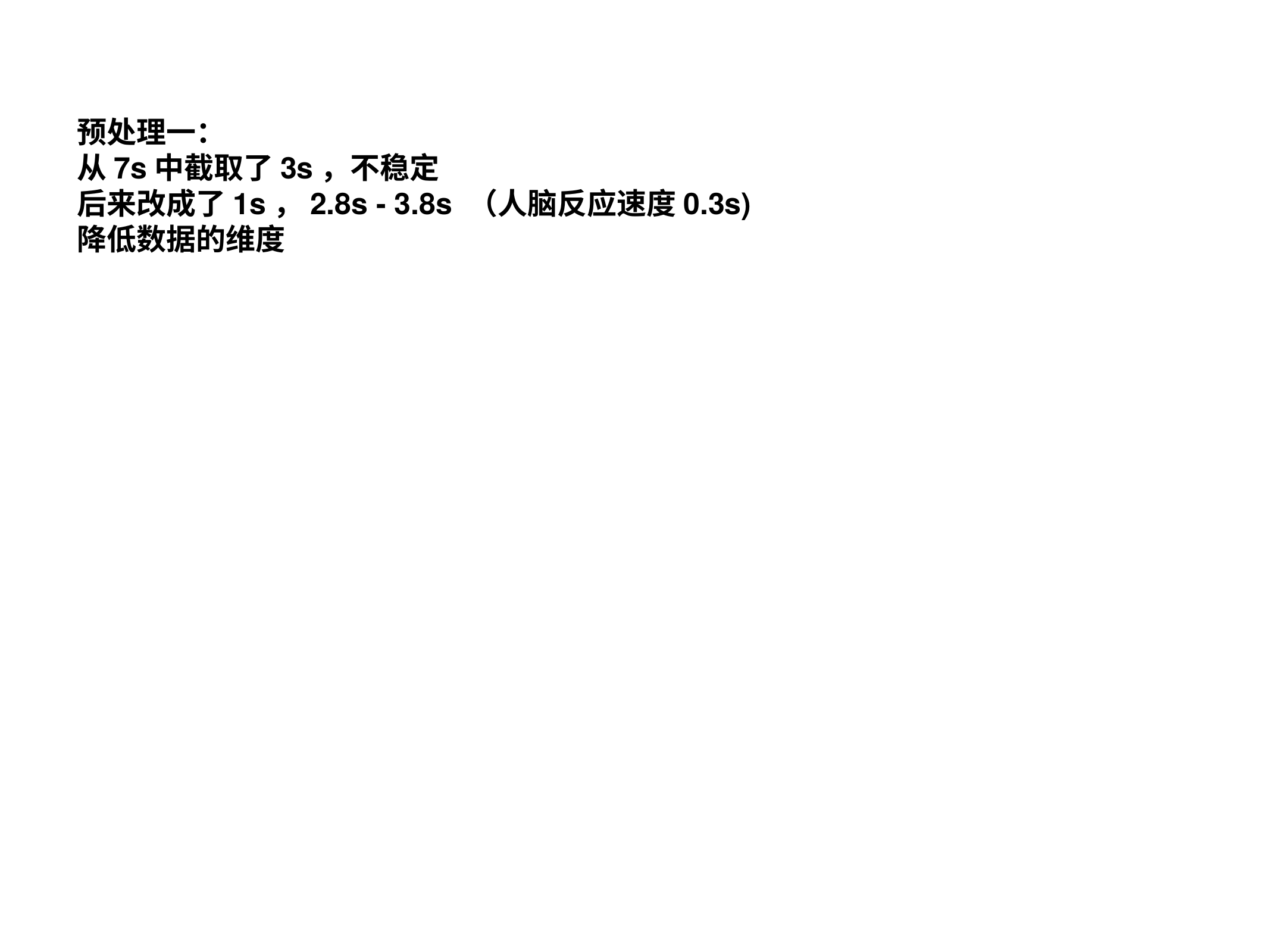

预处理一：
从7s中截取了3s，不稳定
后来改成了1s，2.8s - 3.8s （人脑反应速度0.3s)
降低数据的维度